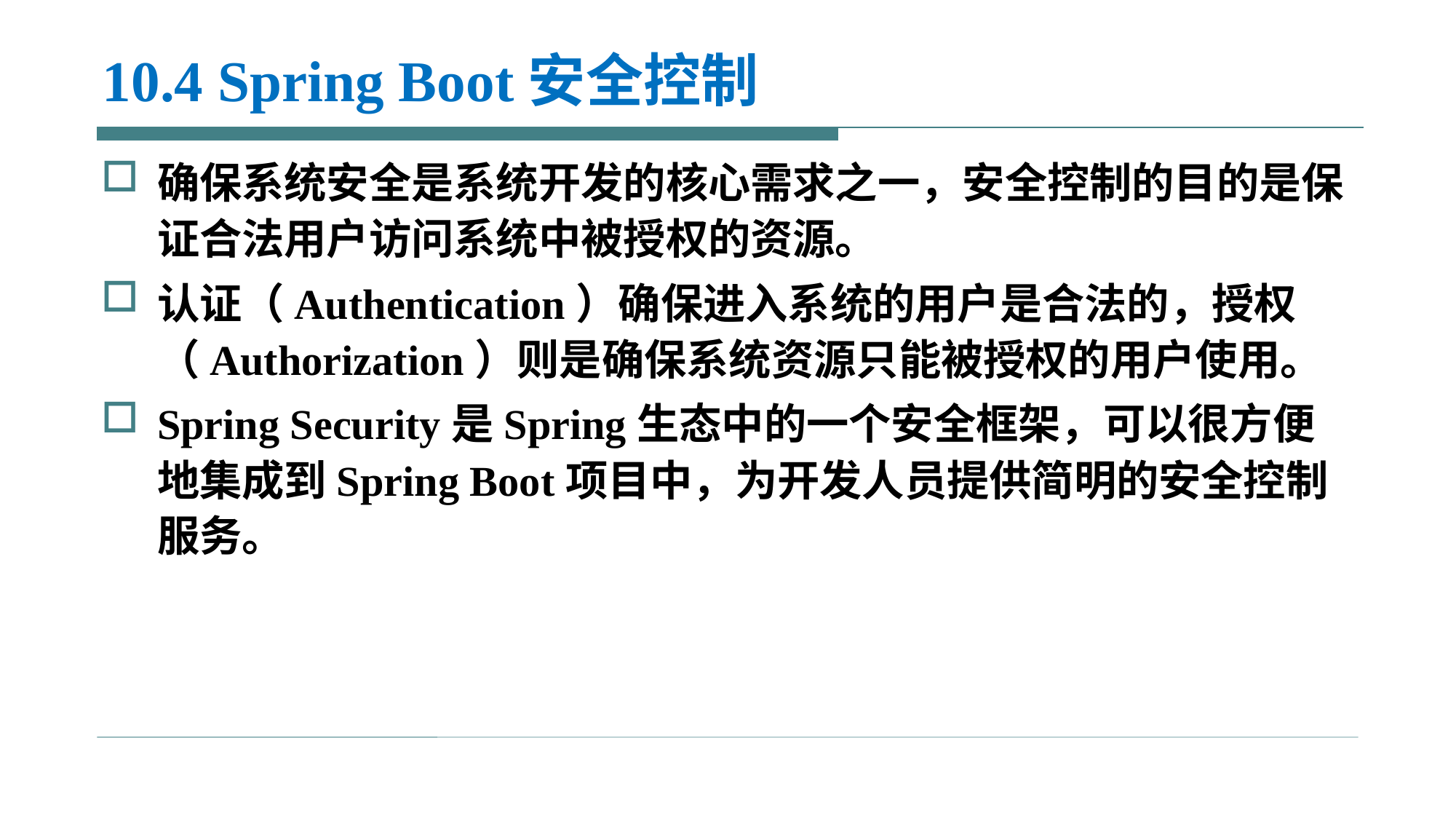

# 10.4 Spring Boot安全控制
确保系统安全是系统开发的核心需求之一，安全控制的目的是保证合法用户访问系统中被授权的资源。
认证（Authentication）确保进入系统的用户是合法的，授权（Authorization）则是确保系统资源只能被授权的用户使用。
Spring Security是Spring生态中的一个安全框架，可以很方便地集成到Spring Boot项目中，为开发人员提供简明的安全控制服务。
21